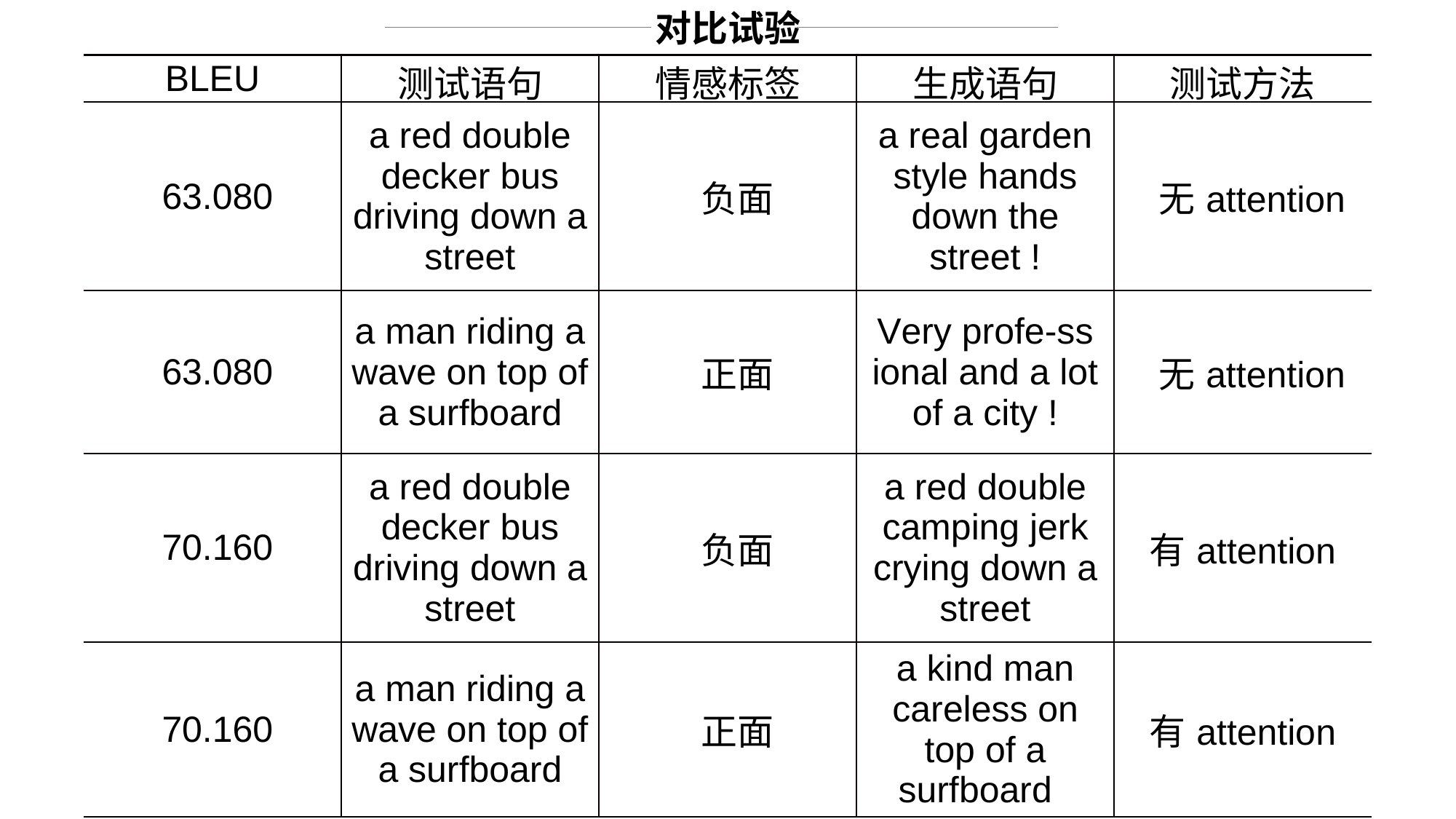

对比试验
| BLEU | 测试语句 | 情感标签 | 生成语句 | 测试方法 |
| --- | --- | --- | --- | --- |
| 63.080 | a red double decker bus driving down a street | 负面 | a real garden style hands down the street ! | 无attention |
| 63.080 | a man riding a wave on top of a surfboard | 正面 | Very profe-ss ional and a lot of a city ! | 无attention |
| 70.160 | a red double decker bus driving down a street | 负面 | a red double camping jerk crying down a street | 有attention |
| 70.160 | a man riding a wave on top of a surfboard | 正面 | a kind man careless on top of a surfboard | 有attention |